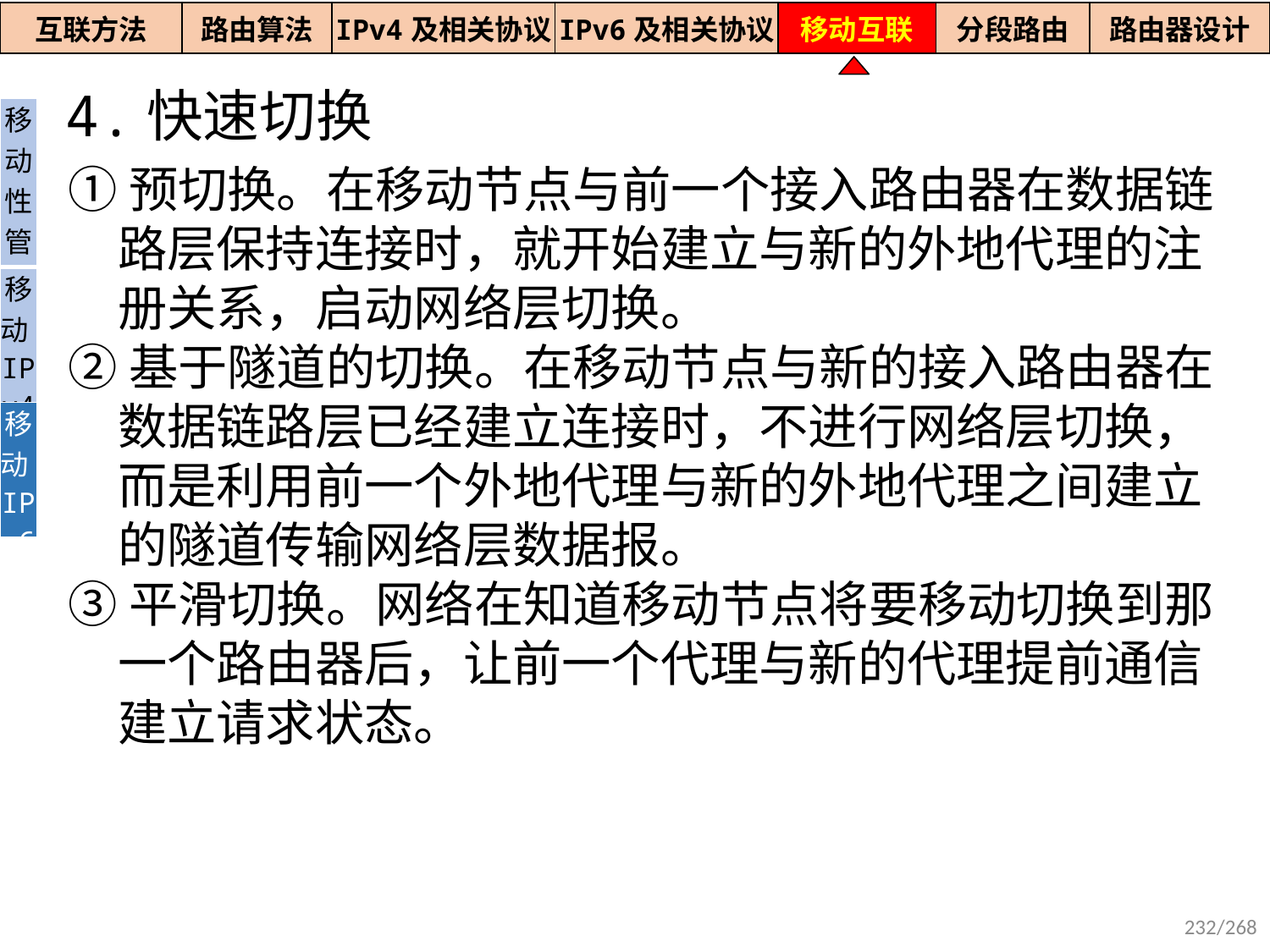

| 互联方法 | 路由算法 | IPv4及相关协议 | IPv6及相关协议 | 移动互联 | 分段路由 | 路由器设计 |
| --- | --- | --- | --- | --- | --- | --- |

4.快速切换
| 移动性管理 |
| --- |
| 移动IPv4 |
| 移动IPv6 |
①预切换。在移动节点与前一个接入路由器在数据链路层保持连接时，就开始建立与新的外地代理的注册关系，启动网络层切换。
②基于隧道的切换。在移动节点与新的接入路由器在数据链路层已经建立连接时，不进行网络层切换，而是利用前一个外地代理与新的外地代理之间建立的隧道传输网络层数据报。
③平滑切换。网络在知道移动节点将要移动切换到那一个路由器后，让前一个代理与新的代理提前通信建立请求状态。
232/268